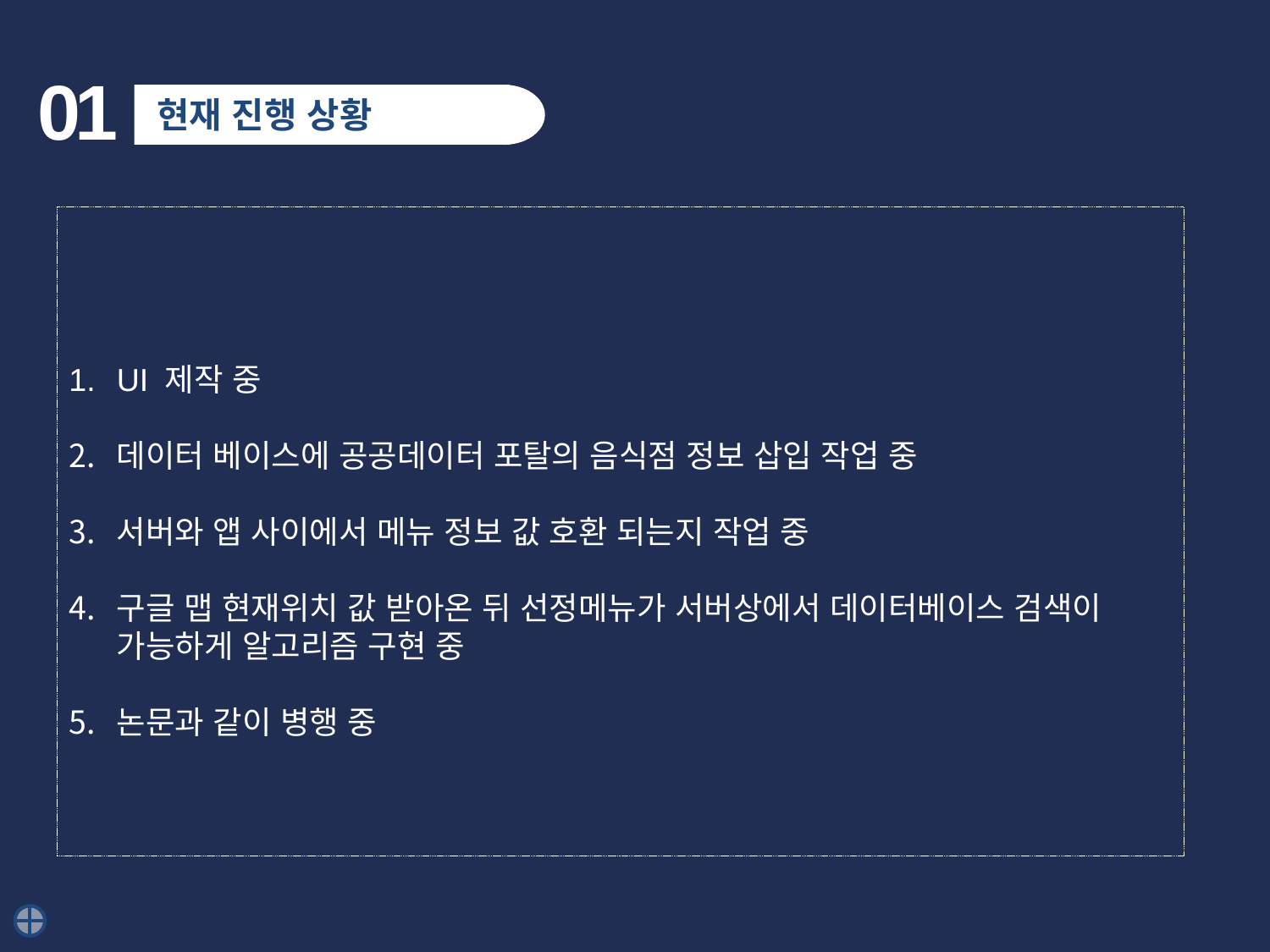

01

현재 진행 상황

UI 제작 중

데이터 베이스에 공공데이터 포탈의 음식점 정보 삽입 작업 중

서버와 앱 사이에서 메뉴 정보 값 호환 되는지 작업 중

구글 맵 현재위치 값 받아온 뒤 선정메뉴가 서버상에서 데이터베이스 검색이 가능하게 알고리즘 구현 중

논문과 같이 병행 중